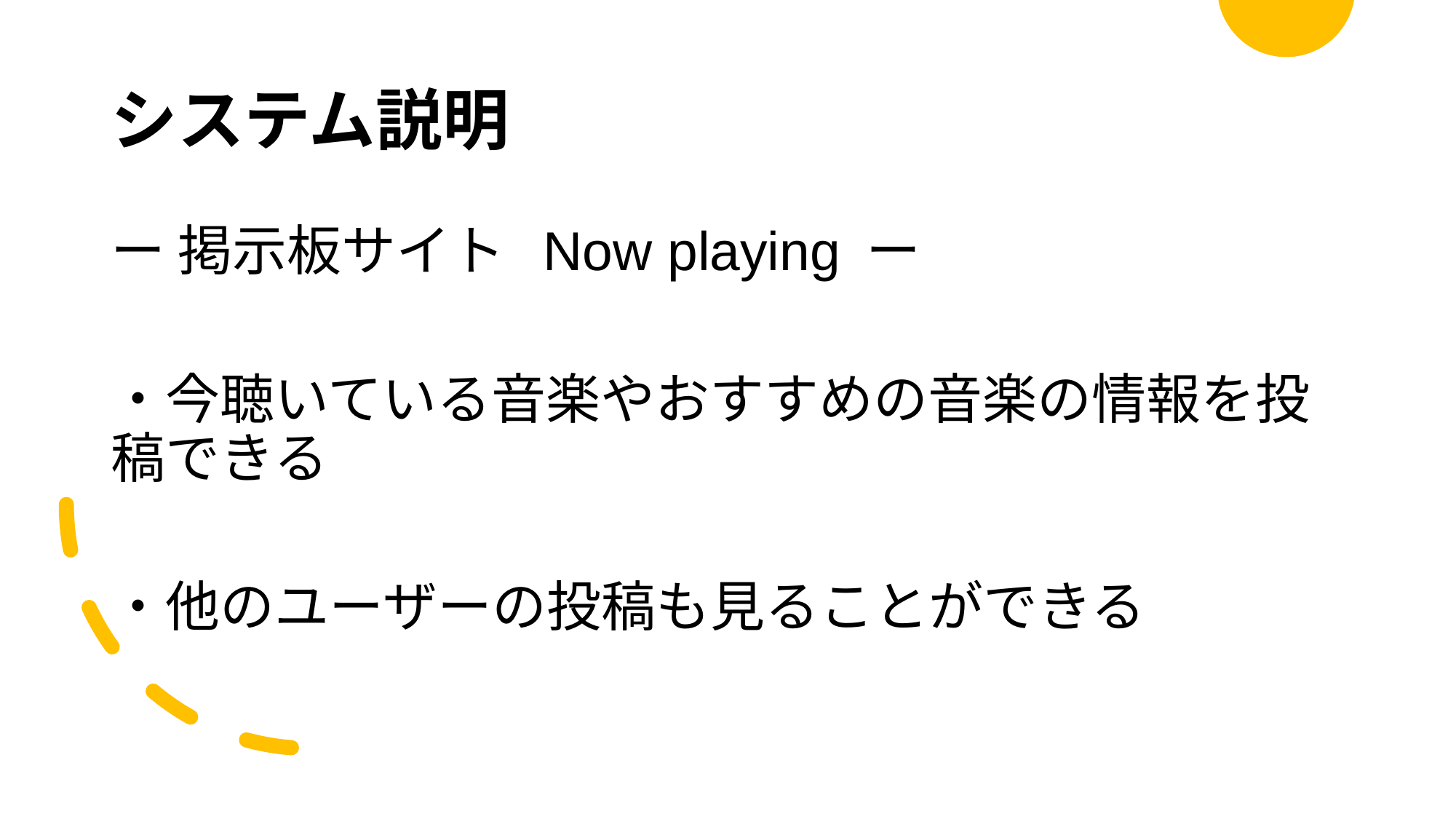

# システム説明
ー 掲示板サイト  Now playing ー

・今聴いている音楽やおすすめの音楽の情報を投稿できる

・他のユーザーの投稿も見ることができる